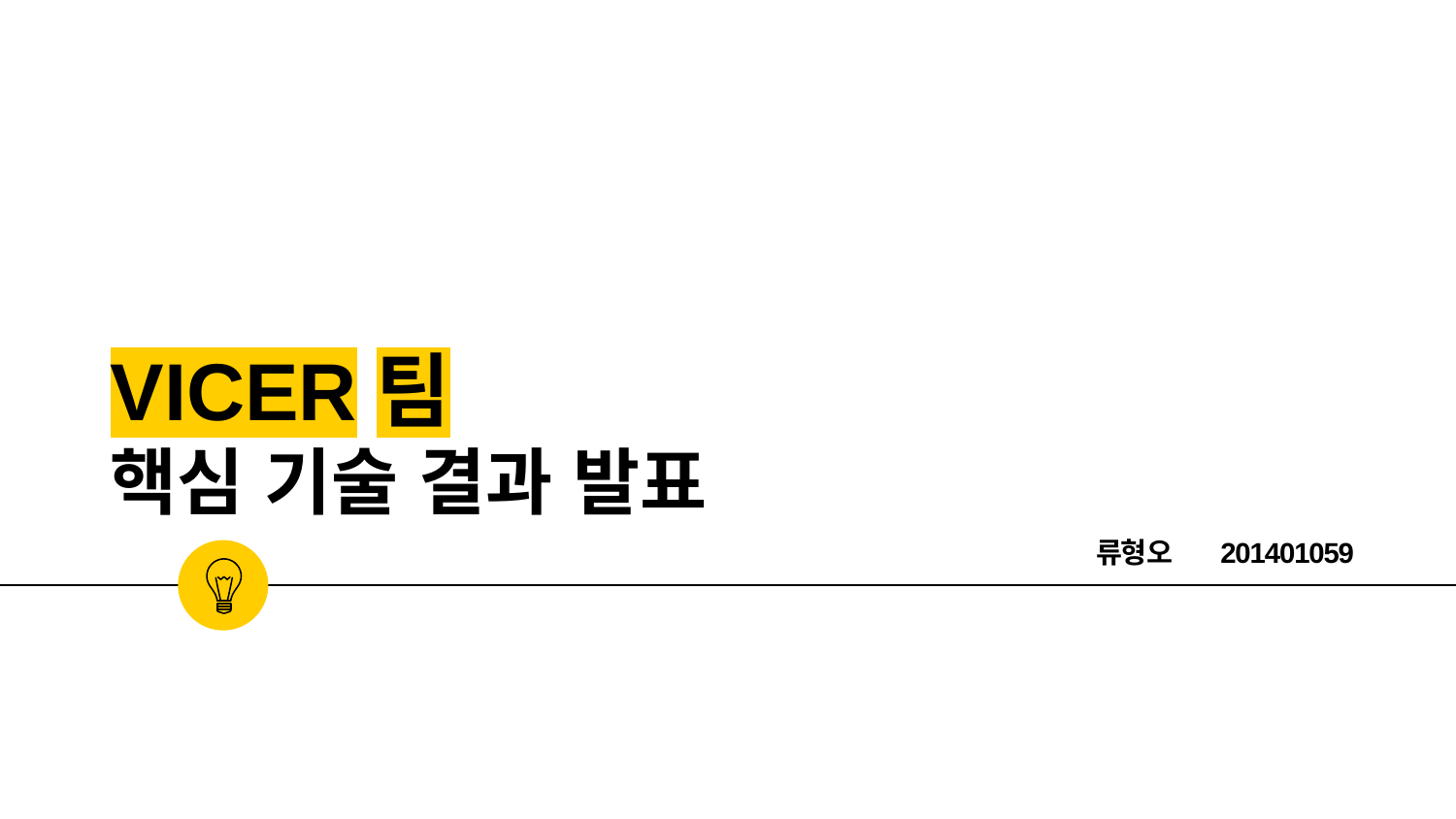

# VICER팀 핵심 기술 결과 발표
류형오      201401059